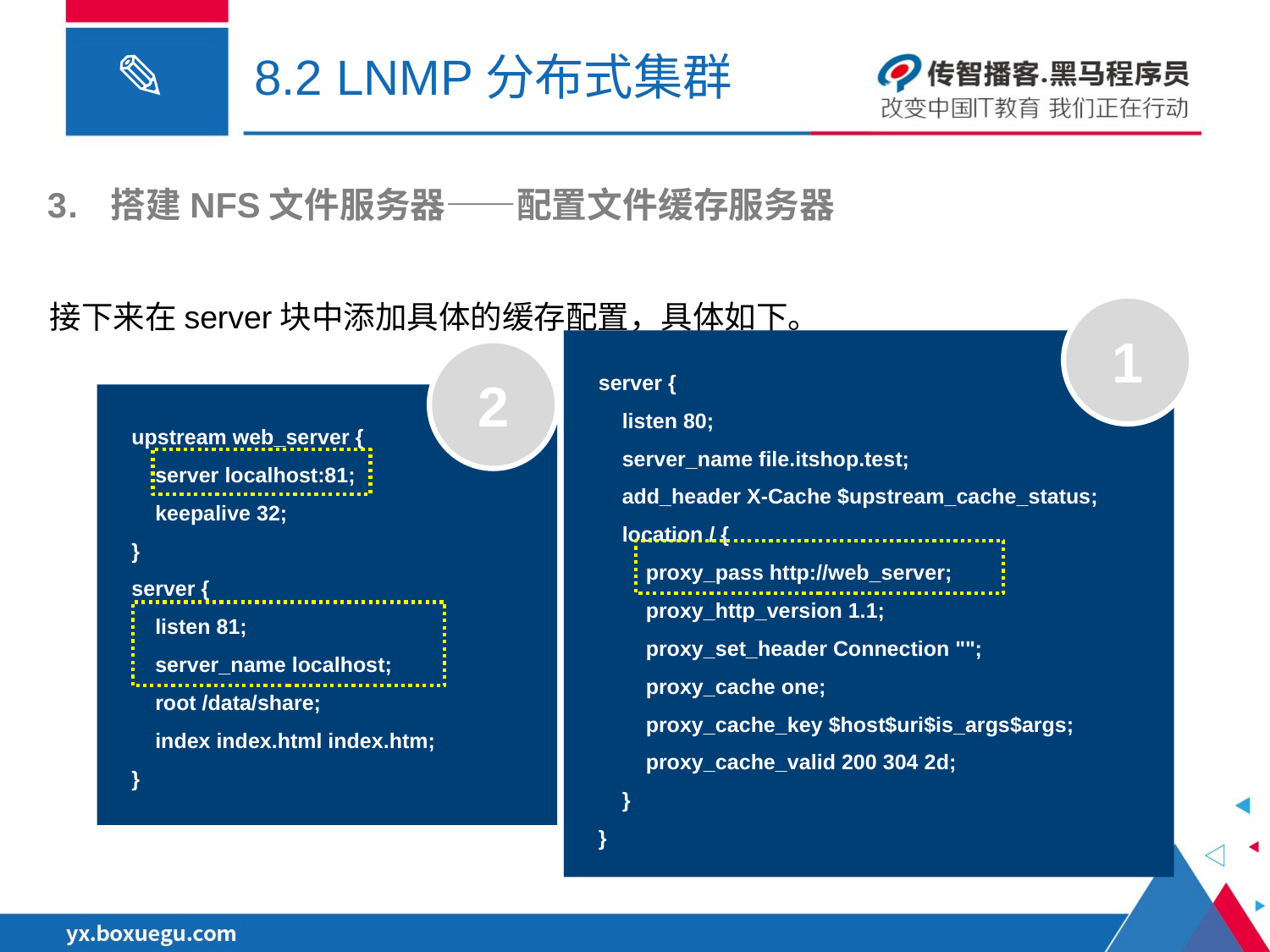

# 8.2 LNMP分布式集群
搭建NFS文件服务器——配置文件缓存服务器
接下来在server块中添加具体的缓存配置，具体如下。
1

server {
    listen 80;
    server_name file.itshop.test;
    add_header X-Cache $upstream_cache_status;
    location / {
        proxy_pass http://web_server;
        proxy_http_version 1.1;
        proxy_set_header Connection "";
        proxy_cache one;
        proxy_cache_key $host$uri$is_args$args;
        proxy_cache_valid 200 304 2d;
    }
}
2

upstream web_server {
    server localhost:81;
    keepalive 32;
}
server {
    listen 81;
    server_name localhost;
    root /data/share;
    index index.html index.htm;
}